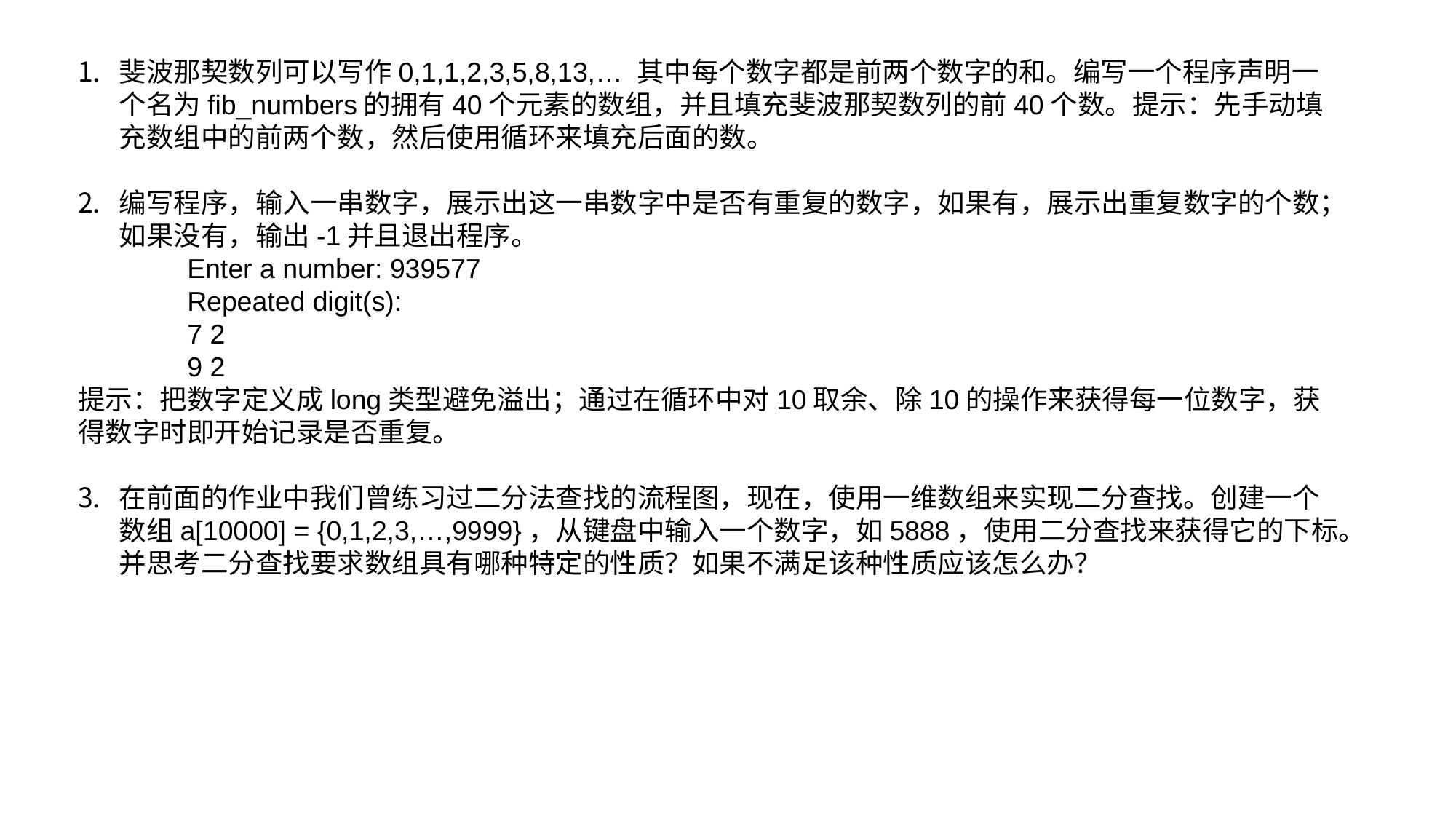

斐波那契数列可以写作0,1,1,2,3,5,8,13,… 其中每个数字都是前两个数字的和。编写一个程序声明一个名为fib_numbers的拥有40个元素的数组，并且填充斐波那契数列的前40个数。提示：先手动填充数组中的前两个数，然后使用循环来填充后面的数。

编写程序，输入一串数字，展示出这一串数字中是否有重复的数字，如果有，展示出重复数字的个数；如果没有，输出-1并且退出程序。
	Enter a number: 939577
	Repeated digit(s):
	7 2
	9 2
提示：把数字定义成long类型避免溢出；通过在循环中对10取余、除10的操作来获得每一位数字，获得数字时即开始记录是否重复。

在前面的作业中我们曾练习过二分法查找的流程图，现在，使用一维数组来实现二分查找。创建一个数组a[10000] = {0,1,2,3,…,9999}，从键盘中输入一个数字，如5888，使用二分查找来获得它的下标。并思考二分查找要求数组具有哪种特定的性质？如果不满足该种性质应该怎么办？